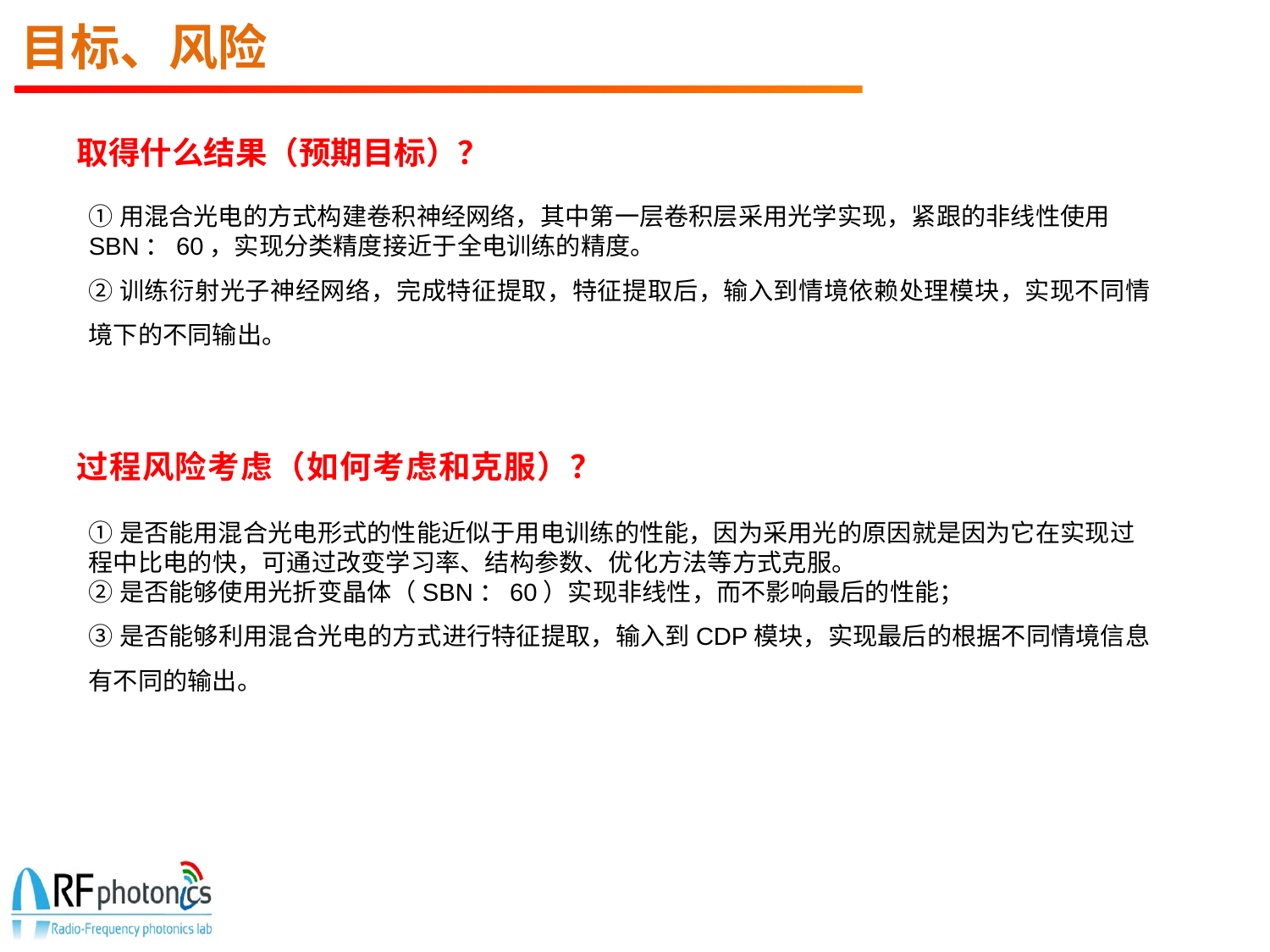

目标、风险
取得什么结果（预期目标）？
①用混合光电的方式构建卷积神经网络，其中第一层卷积层采用光学实现，紧跟的非线性使用SBN：60，实现分类精度接近于全电训练的精度。②训练衍射光子神经网络，完成特征提取，特征提取后，输入到情境依赖处理模块，实现不同情境下的不同输出。
过程风险考虑（如何考虑和克服）？
①是否能用混合光电形式的性能近似于用电训练的性能，因为采用光的原因就是因为它在实现过程中比电的快，可通过改变学习率、结构参数、优化方法等方式克服。②是否能够使用光折变晶体（SBN：60）实现非线性，而不影响最后的性能；③是否能够利用混合光电的方式进行特征提取，输入到CDP模块，实现最后的根据不同情境信息有不同的输出。
17